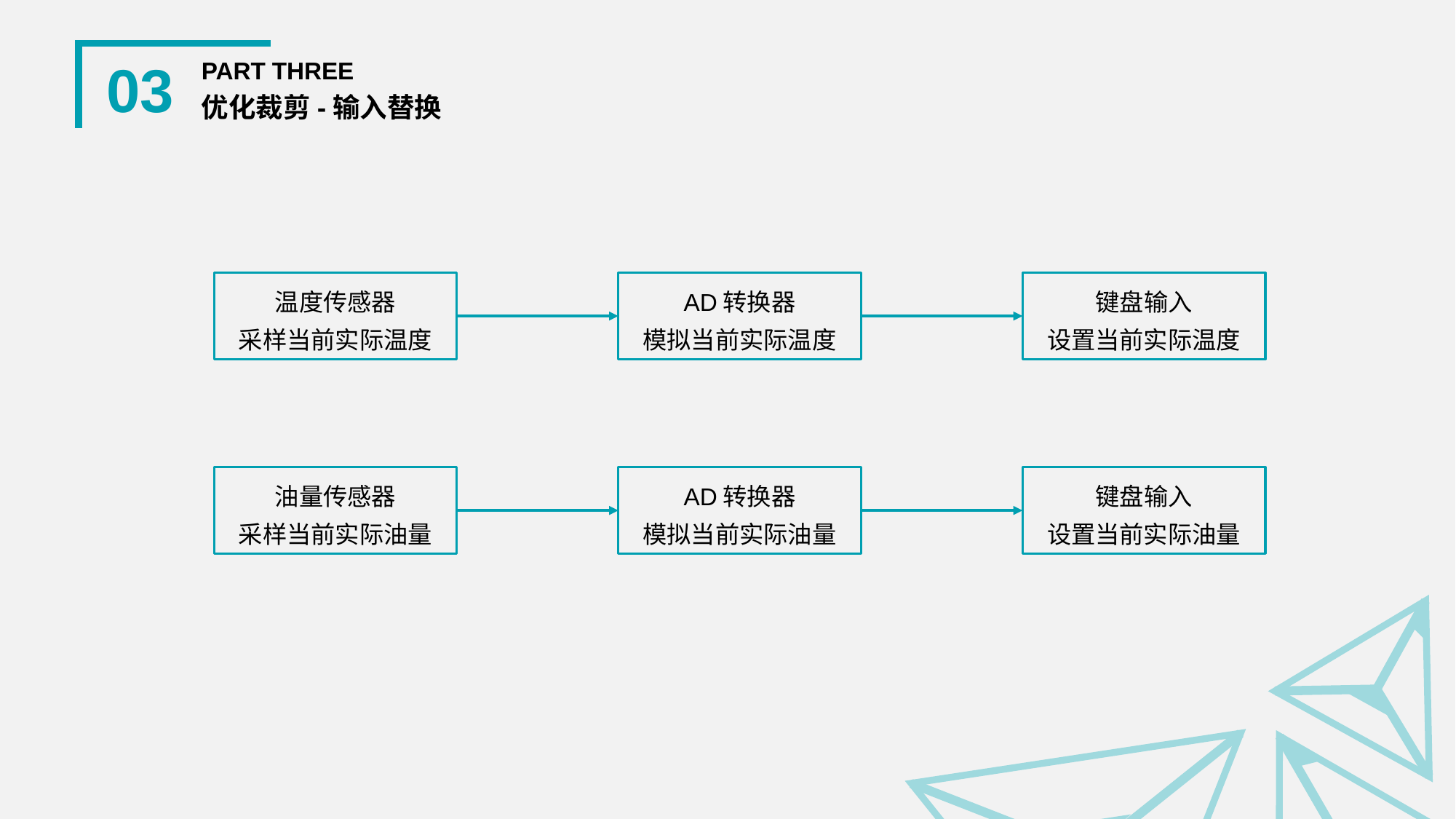

03
PART THREE
优化裁剪-输入替换
温度传感器
采样当前实际温度
AD转换器
模拟当前实际温度
键盘输入
设置当前实际温度
油量传感器
采样当前实际油量
AD转换器
模拟当前实际油量
键盘输入
设置当前实际油量